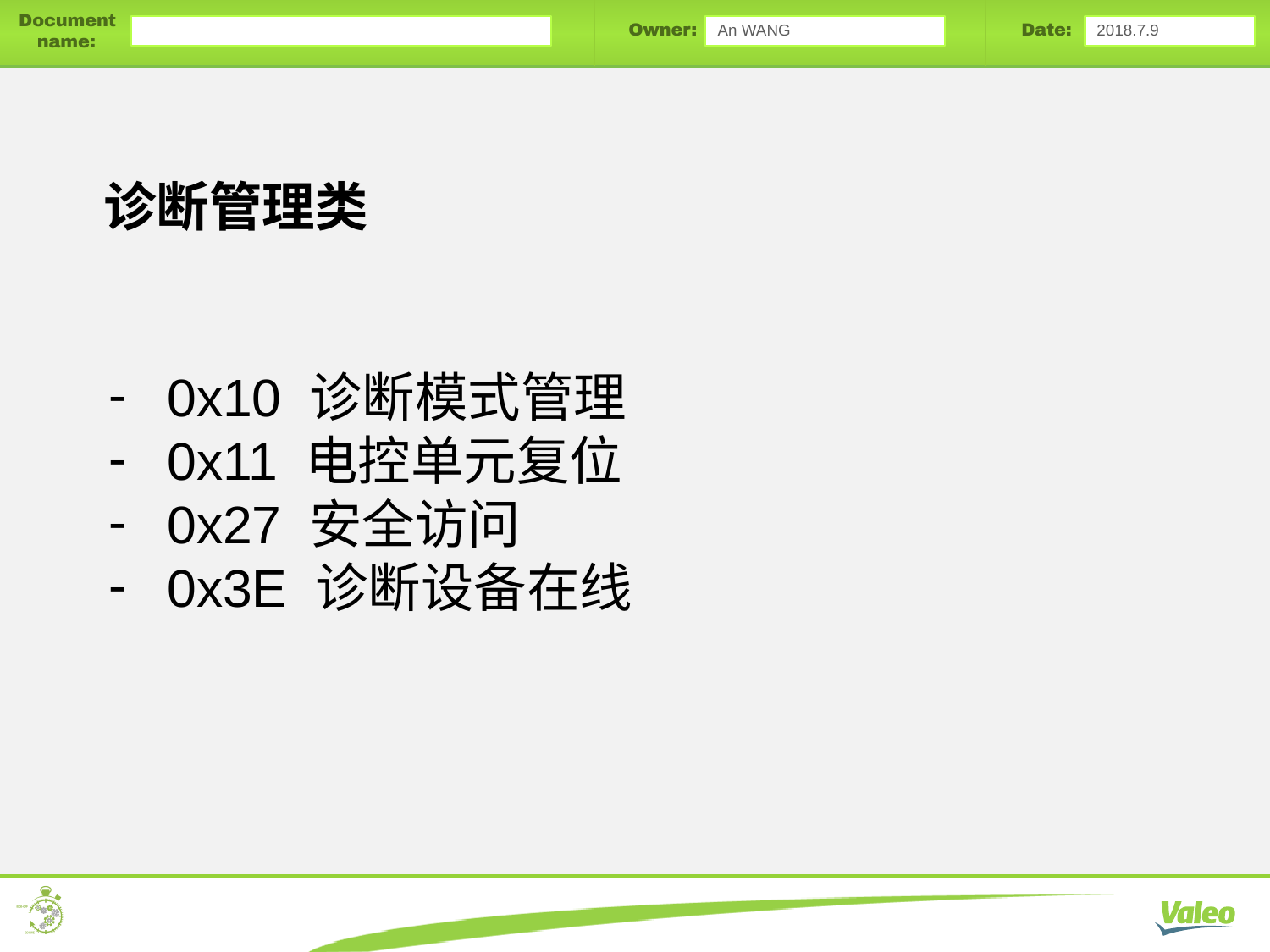

An WANG
2018.7.9
诊断管理类

0x10 诊断模式管理
0x11 电控单元复位
0x27 安全访问
0x3E 诊断设备在线